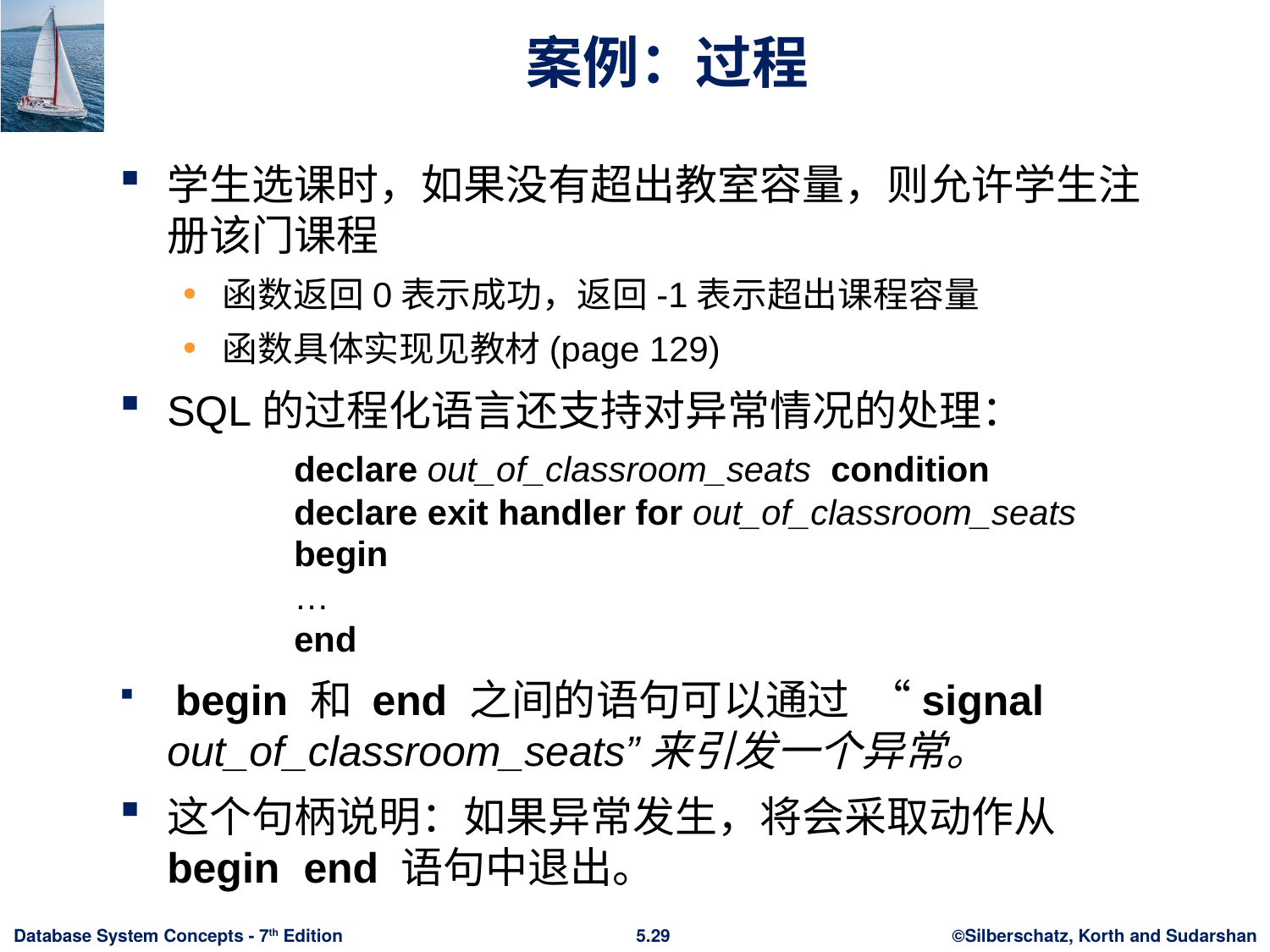

# 案例：过程
学生选课时，如果没有超出教室容量，则允许学生注册该门课程
函数返回0表示成功，返回-1表示超出课程容量
函数具体实现见教材(page 129)
SQL的过程化语言还支持对异常情况的处理：
		declare out_of_classroom_seats  condition
	declare exit handler for out_of_classroom_seats
	begin
	…
	end
 begin 和 end 之间的语句可以通过  “signal out_of_classroom_seats”来引发一个异常。
这个句柄说明：如果异常发生，将会采取动作从 begin  end 语句中退出。